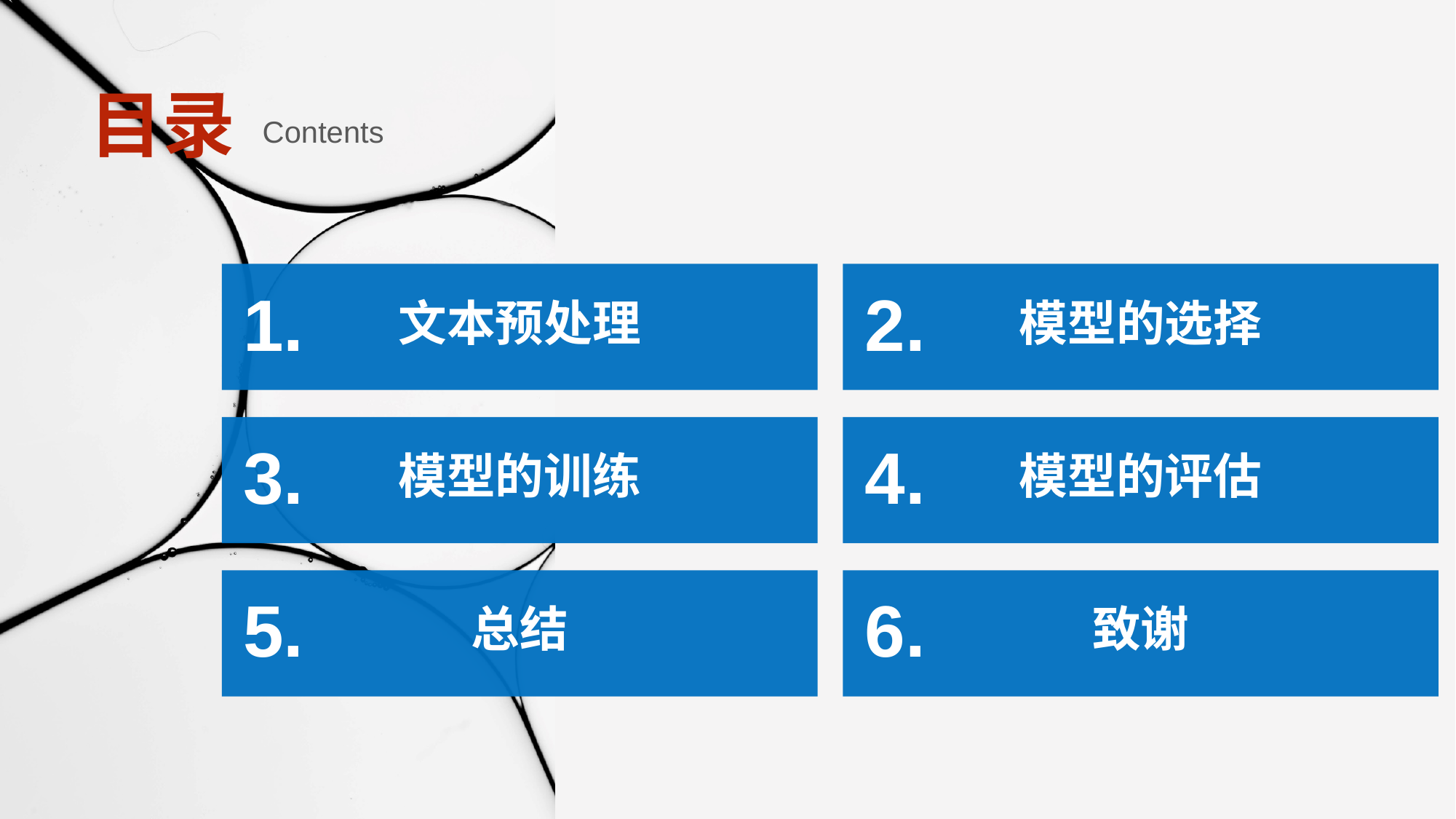

目录
Contents
1.
2.
文本预处理
模型的选择
3.
4.
模型的训练

模型的评估
5.
6.
总结
致谢